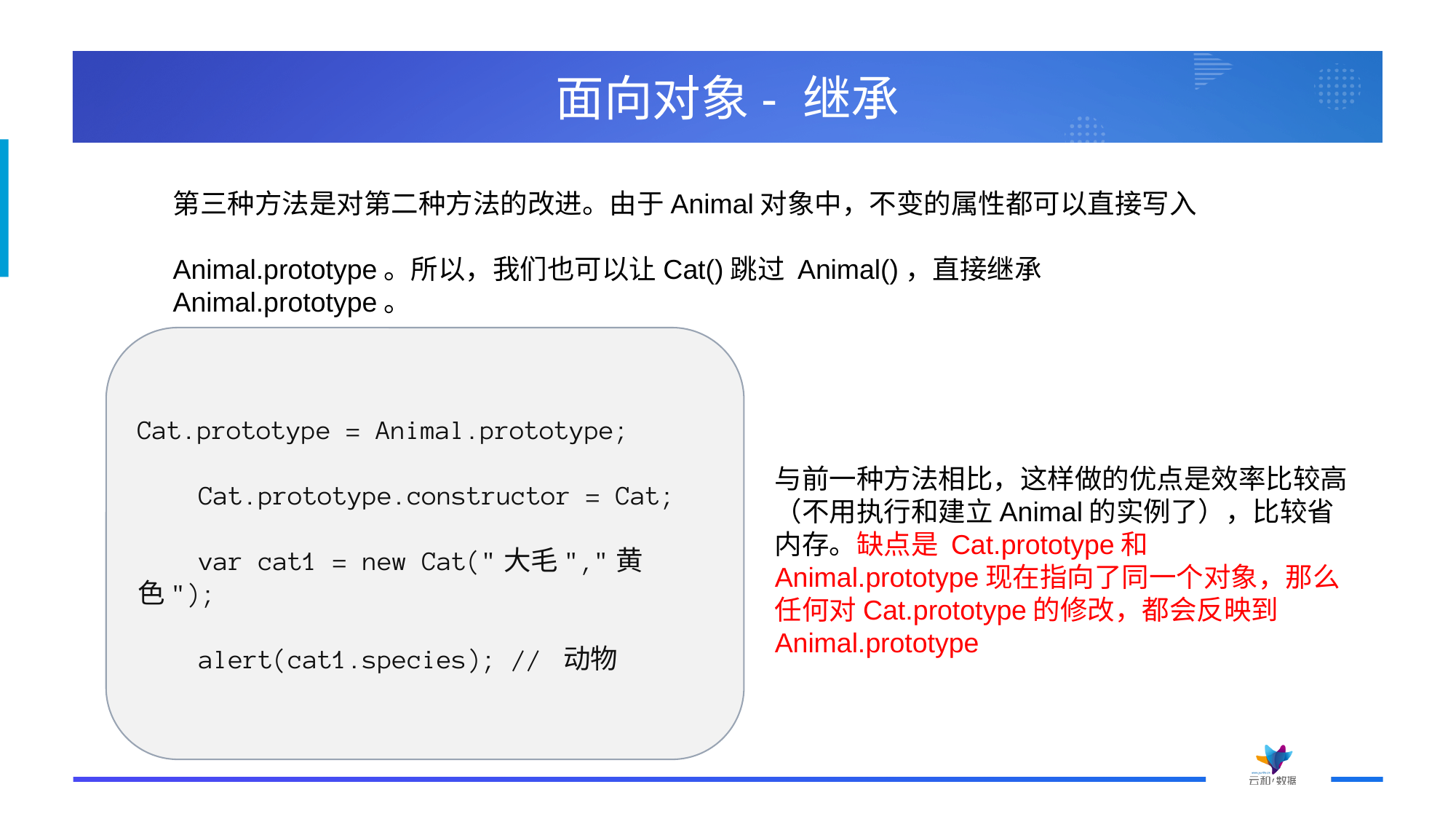

# 面向对象- 继承

第三种方法是对第二种方法的改进。由于Animal对象中，不变的属性都可以直接写入

Animal.prototype。所以，我们也可以让Cat()跳过 Animal()，直接继承Animal.prototype。
Cat.prototype = Animal.prototype;

　　Cat.prototype.constructor = Cat;

　　var cat1 = new Cat("大毛","黄色");

　　alert(cat1.species); // 动物
与前一种方法相比，这样做的优点是效率比较高（不用执行和建立Animal的实例了），比较省内存。缺点是 Cat.prototype和Animal.prototype现在指向了同一个对象，那么任何对Cat.prototype的修改，都会反映到Animal.prototype